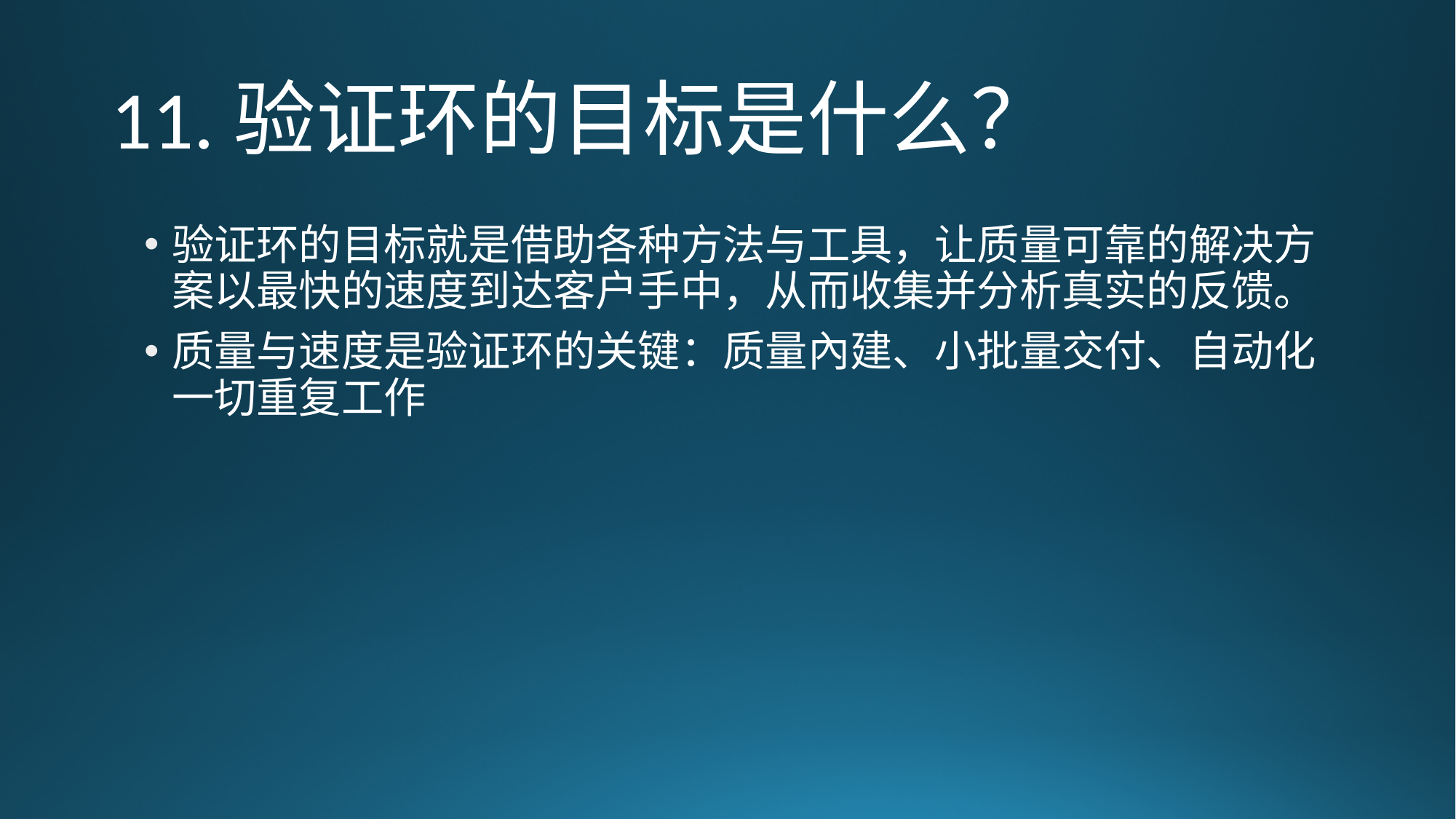

# 11.验证环的目标是什么？
验证环的目标就是借助各种方法与工具，让质量可靠的解决方案以最快的速度到达客户手中，从而收集并分析真实的反馈。
质量与速度是验证环的关键：质量內建、小批量交付、自动化一切重复工作